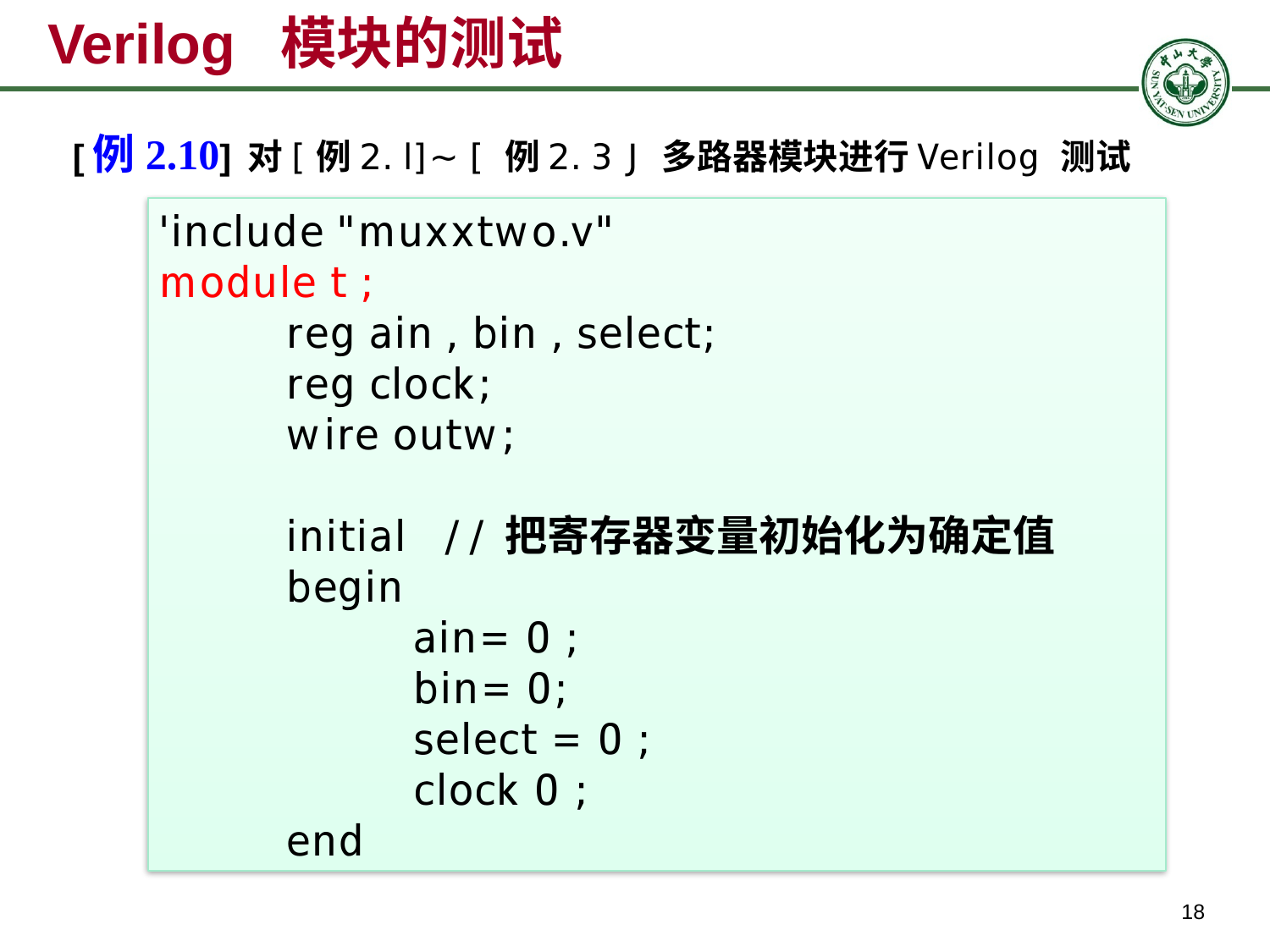

# Verilog  模块的测试
[例2.10] 对[例2. l]~ [ 例2. 3 J 多路器模块进行Verilog 测试
'include "muxxtwo.v"
module t ;
	reg ain , bin , select;
	reg clock;
	wire outw;

	initial   //把寄存器变量初始化为确定值
	begin
		ain= 0 ;
		bin= 0;
		select = 0 ;
		clock 0 ;
	end